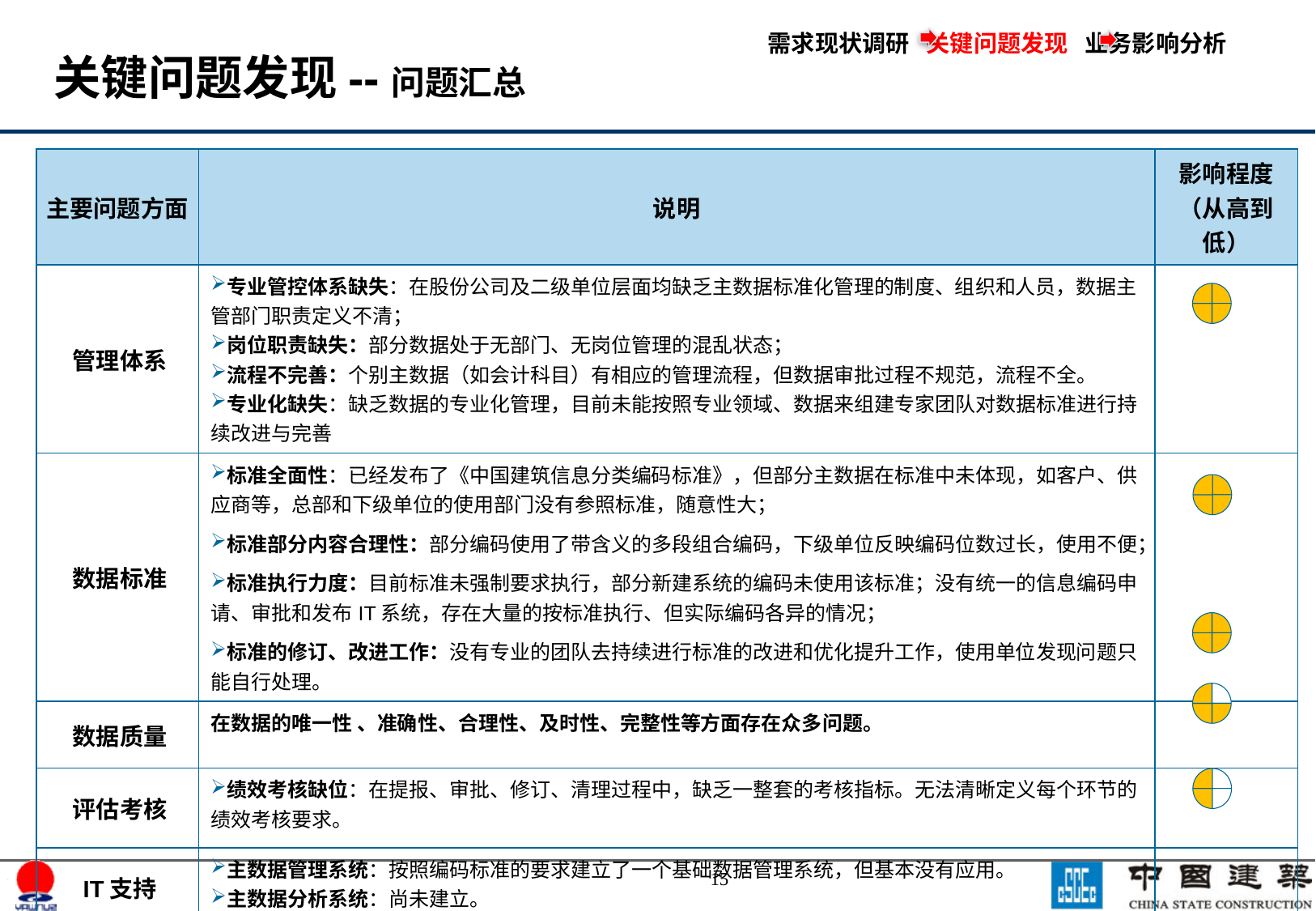

需求现状调研   关键问题发现   业务影响分析
# 关键问题发现--问题汇总

| 主要问题方面 | 说明 | 影响程度 （从高到低） |
| --- | --- | --- |
| 管理体系 | 专业管控体系缺失：在股份公司及二级单位层面均缺乏主数据标准化管理的制度、组织和人员，数据主管部门职责定义不清； 岗位职责缺失：部分数据处于无部门、无岗位管理的混乱状态； 流程不完善：个别主数据（如会计科目）有相应的管理流程，但数据审批过程不规范，流程不全。 专业化缺失：缺乏数据的专业化管理，目前未能按照专业领域、数据来组建专家团队对数据标准进行持续改进与完善 |  |
| 数据标准 | 标准全面性：已经发布了《中国建筑信息分类编码标准》，但部分主数据在标准中未体现，如客户、供应商等，总部和下级单位的使用部门没有参照标准，随意性大； 标准部分内容合理性：部分编码使用了带含义的多段组合编码，下级单位反映编码位数过长，使用不便； 标准执行力度：目前标准未强制要求执行，部分新建系统的编码未使用该标准；没有统一的信息编码申请、审批和发布IT系统，存在大量的按标准执行、但实际编码各异的情况； 标准的修订、改进工作：没有专业的团队去持续进行标准的改进和优化提升工作，使用单位发现问题只能自行处理。 |  |
| 数据质量 | 在数据的唯一性 、准确性、合理性、及时性、完整性等方面存在众多问题。 |  |
| 评估考核 | 绩效考核缺位：在提报、审批、修订、清理过程中，缺乏一整套的考核指标。无法清晰定义每个环节的绩效考核要求。 |  |
| IT支持 | 主数据管理系统：按照编码标准的要求建立了一个基础数据管理系统，但基本没有应用。 主数据分析系统：尚未建立。 |  |

15